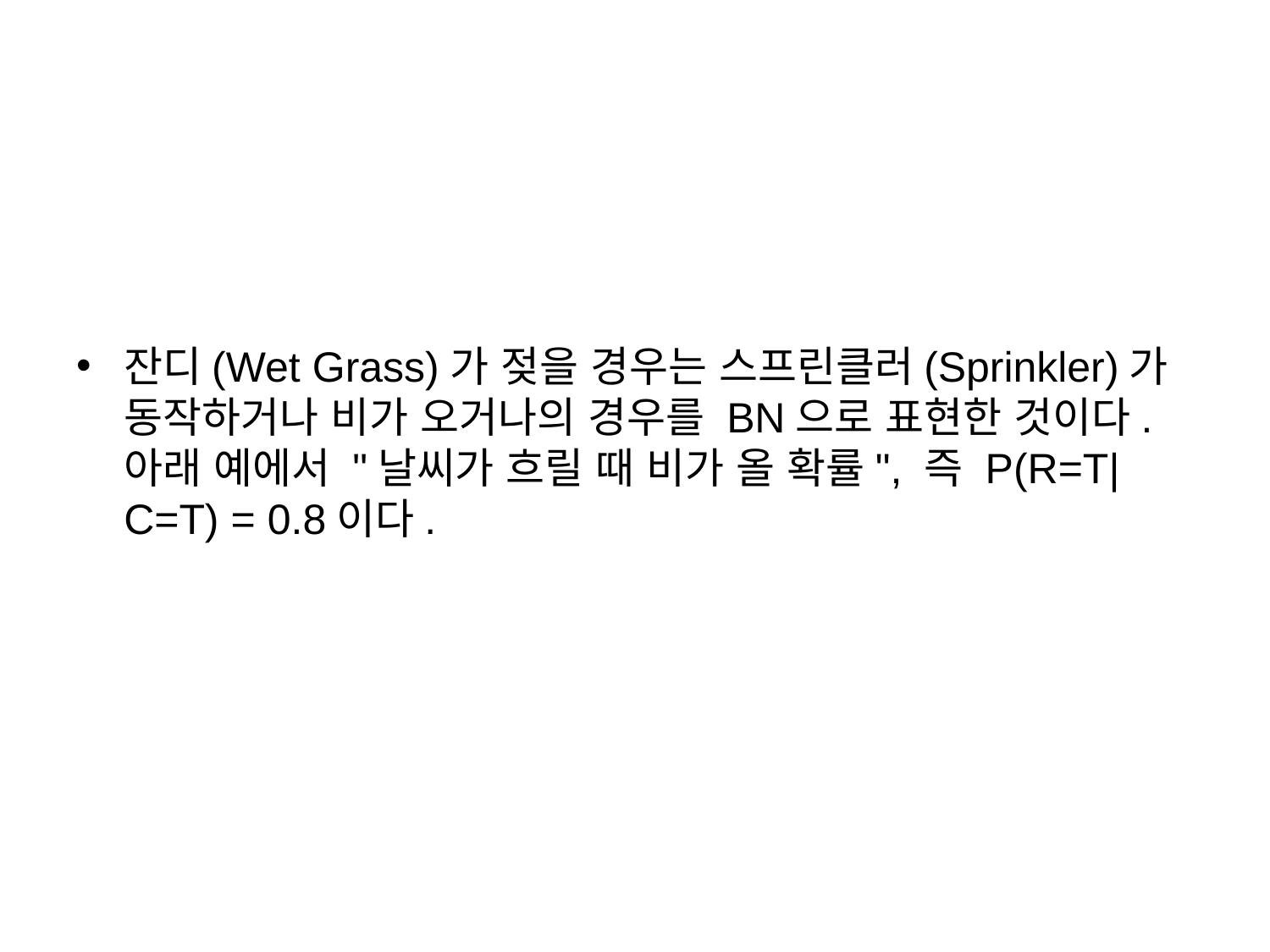

잔디(Wet Grass)가 젖을 경우는 스프린클러(Sprinkler)가 동작하거나 비가 오거나의 경우를 BN으로 표현한 것이다. 아래 예에서 "날씨가 흐릴 때 비가 올 확률", 즉 P(R=T| C=T) = 0.8이다.